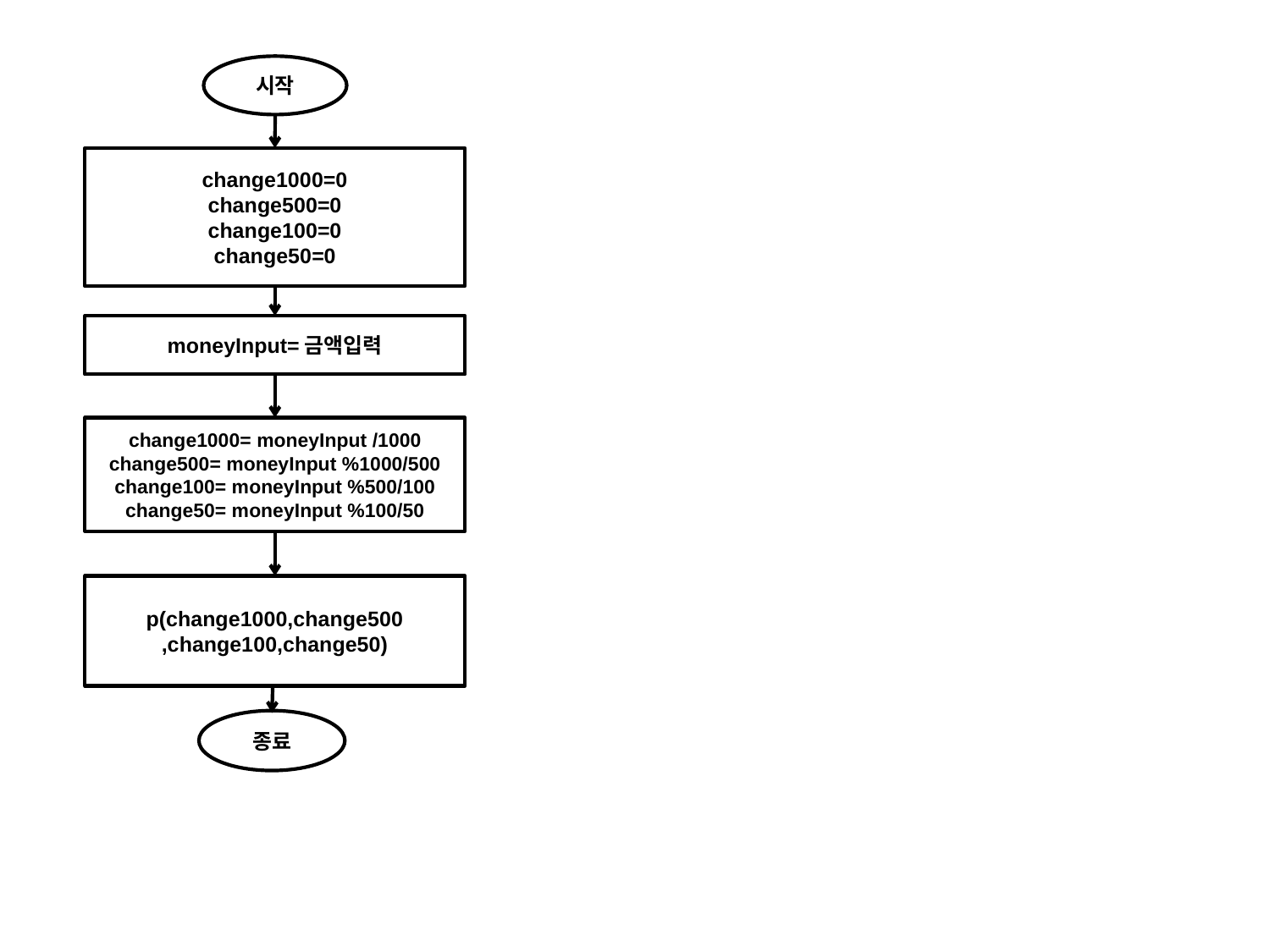

시작
change1000=0
change500=0
change100=0
change50=0
moneyInput=금액입력
change1000= moneyInput /1000
change500= moneyInput %1000/500
change100= moneyInput %500/100
change50= moneyInput %100/50
p(change1000,change500
,change100,change50)
종료